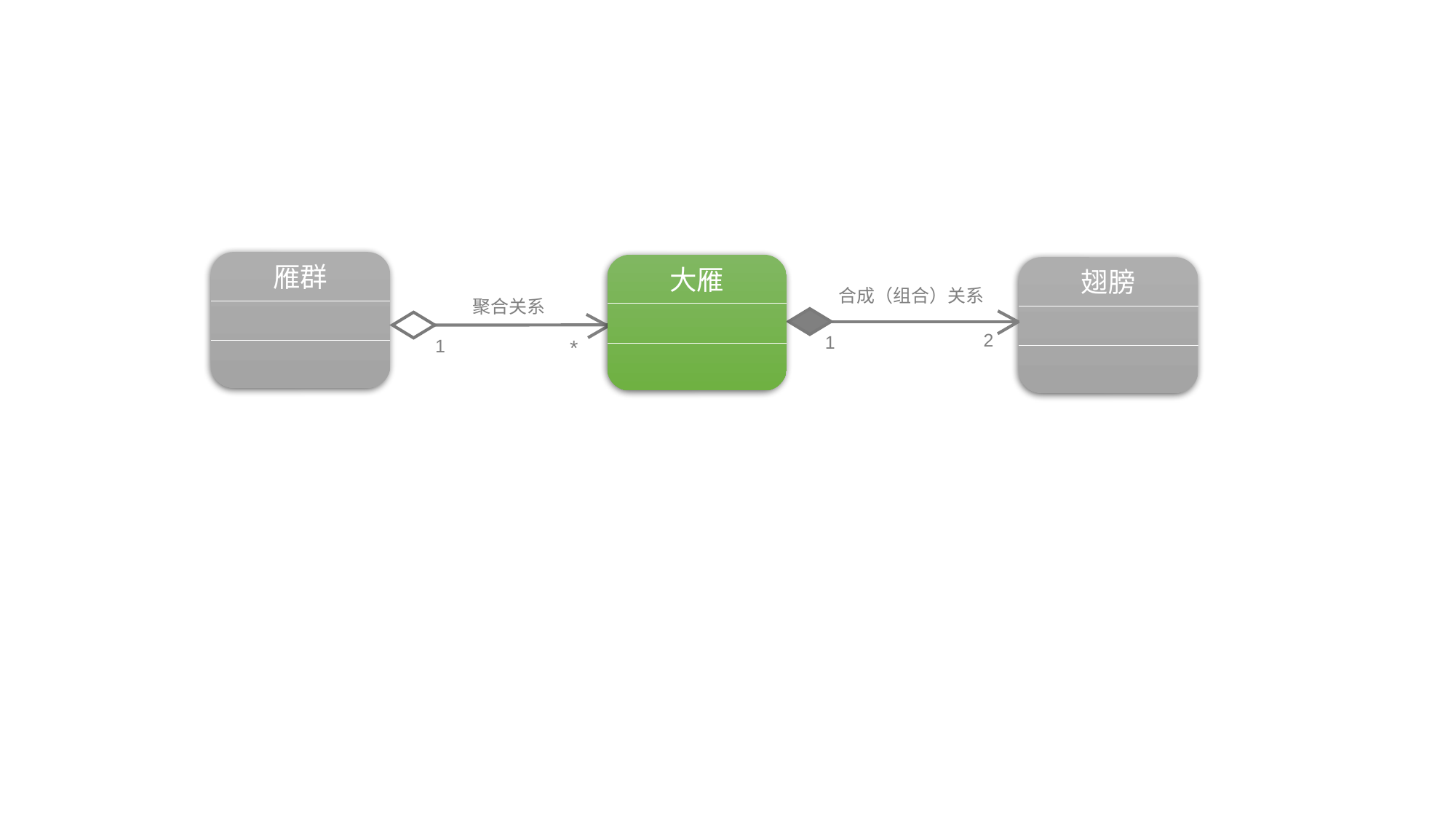

雁群

大雁

翅膀
合成（组合）关系

聚合关系

2
1
*
1